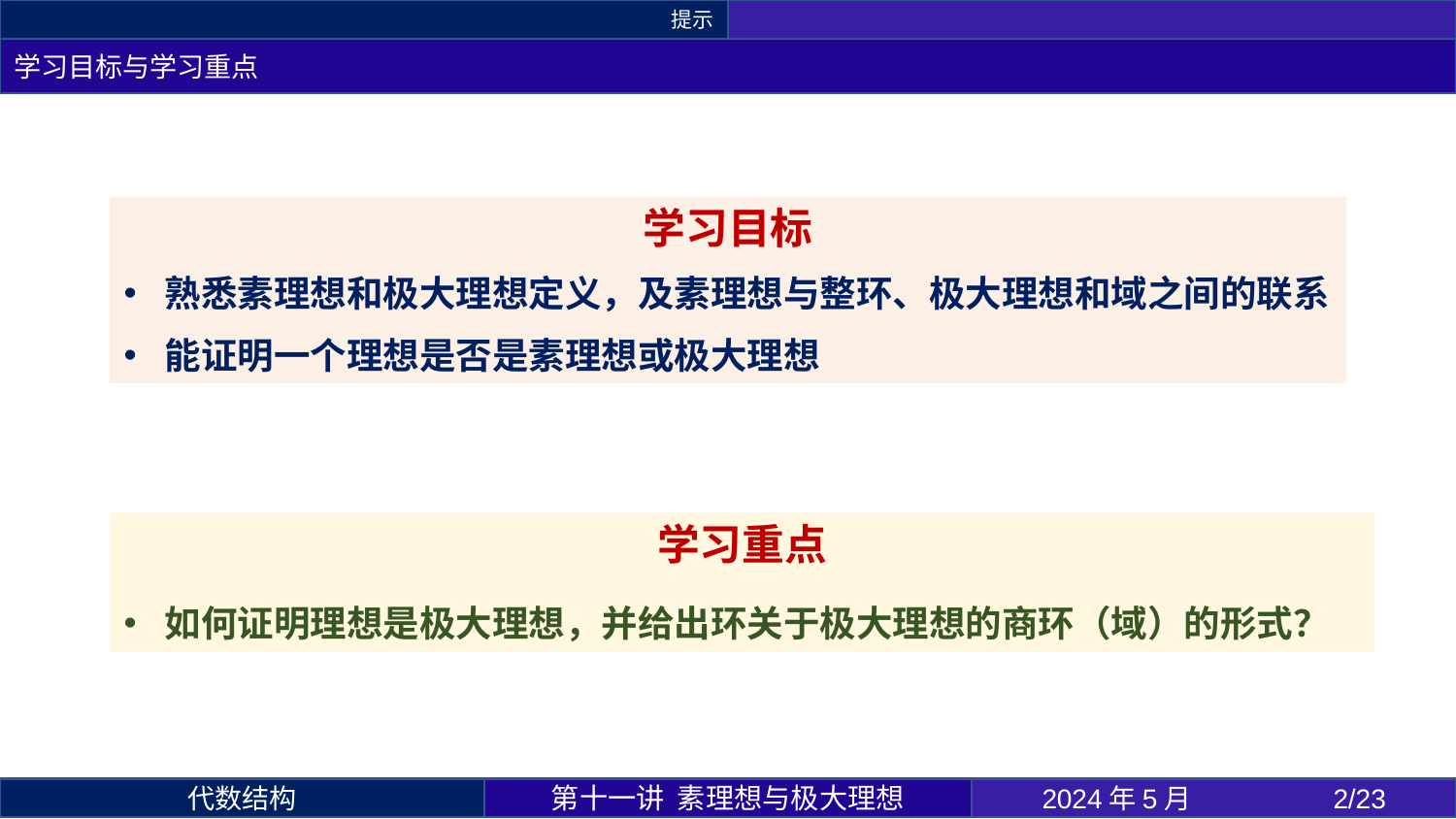

提示
学习目标与学习重点
学习目标
熟悉素理想和极大理想定义，及素理想与整环、极大理想和域之间的联系
能证明一个理想是否是素理想或极大理想
学习重点
如何证明理想是极大理想，并给出环关于极大理想的商环（域）的形式？
第十一讲  素理想与极大理想
2024年5月 	2/23
代数结构